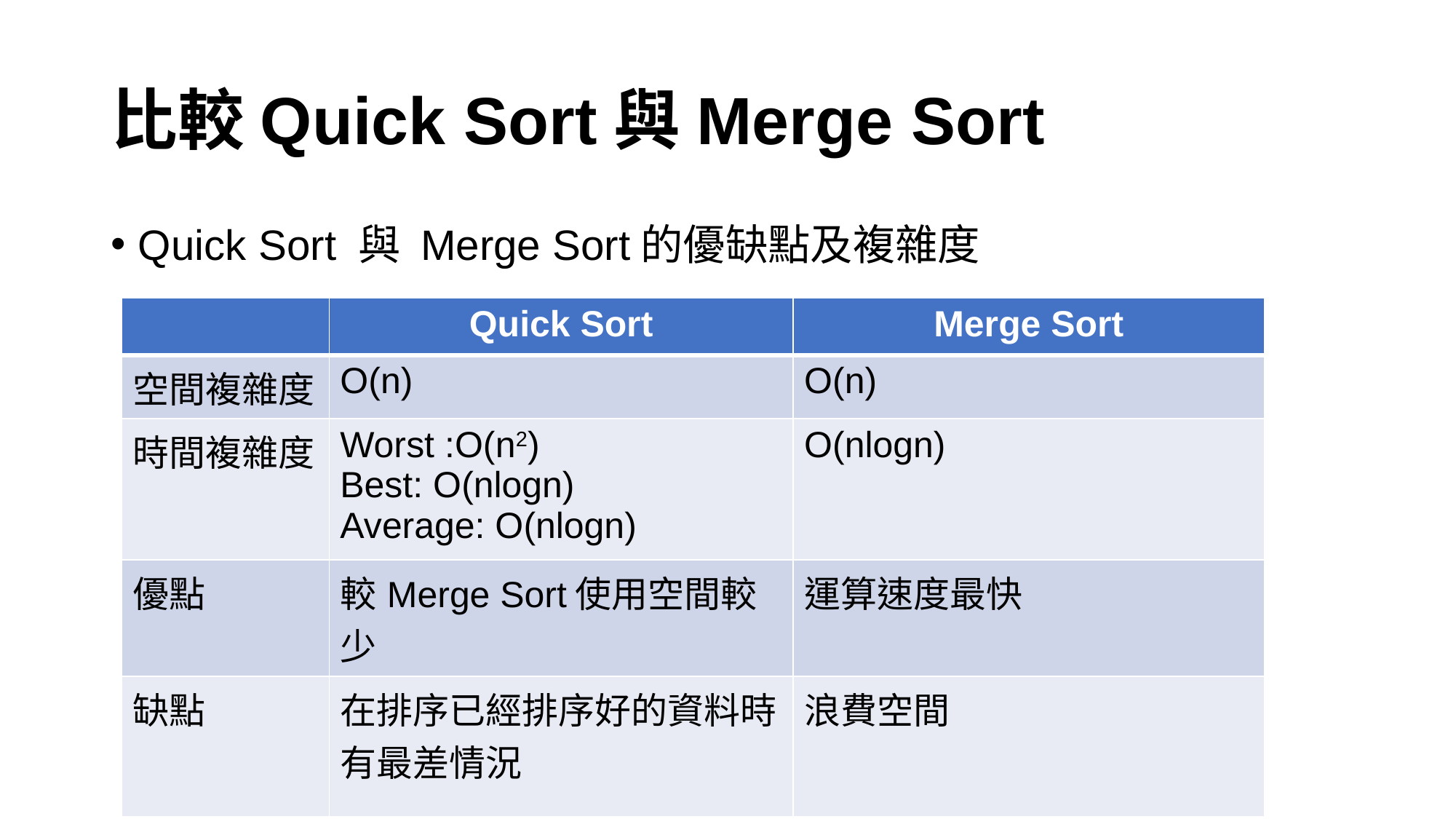

# 比較Quick Sort與Merge Sort
Quick Sort 與 Merge Sort的優缺點及複雜度
|  | Quick Sort | Merge Sort |
| --- | --- | --- |
| 空間複雜度 | O(n) | O(n) |
| 時間複雜度 | Worst :O(n2) Best: O(nlogn) Average: O(nlogn) | O(nlogn) |
| 優點 | 較Merge Sort使用空間較少 | 運算速度最快 |
| 缺點 | 在排序已經排序好的資料時有最差情況 | 浪費空間 |